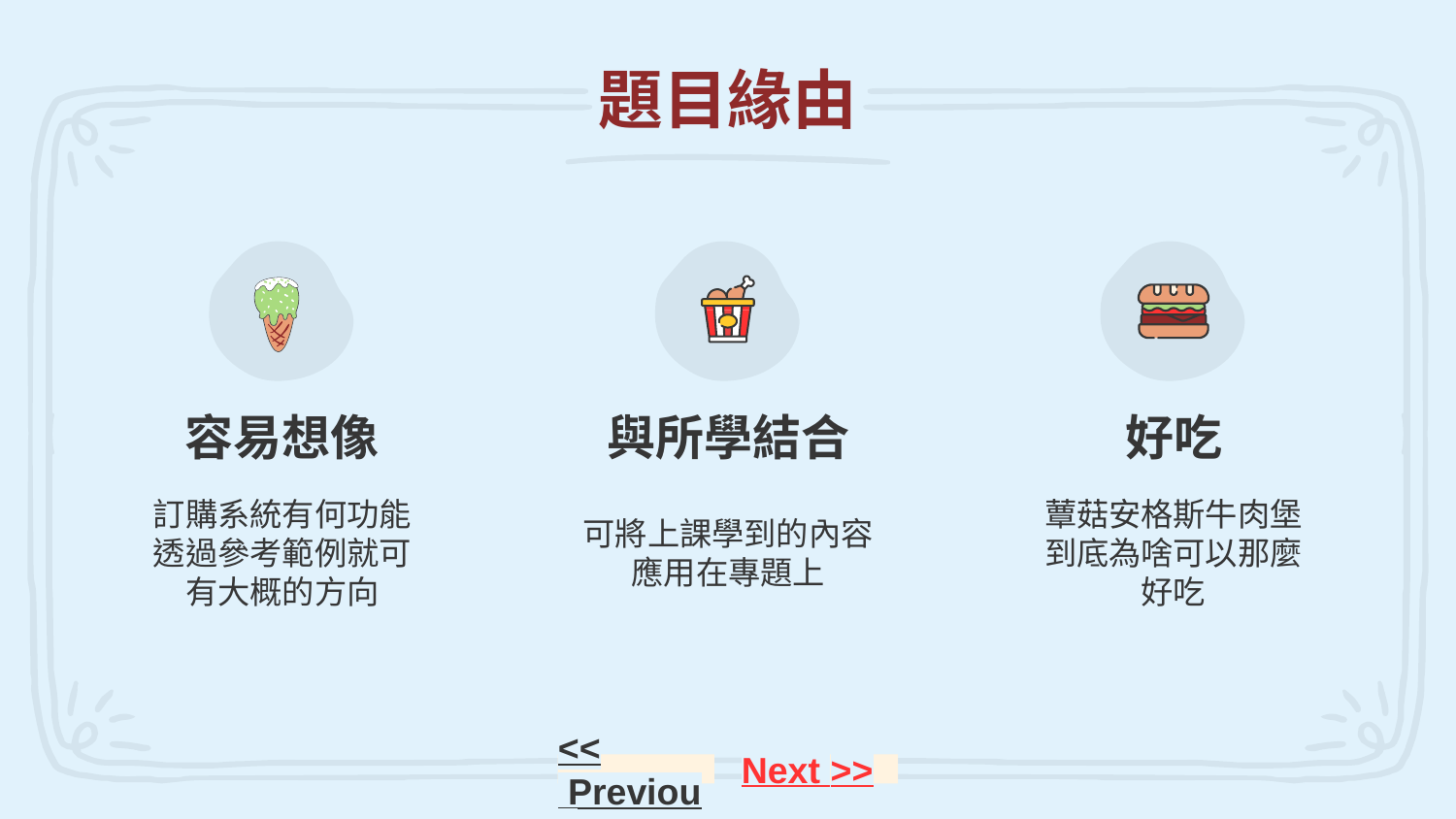

# 題目緣由

容易想像
與所學結合
好吃
訂購系統有何功能
透過參考範例就可
有大概的方向
可將上課學到的內容
應用在專題上
蕈菇安格斯牛肉堡
到底為啥可以那麼
好吃
<< Previous
Next >>